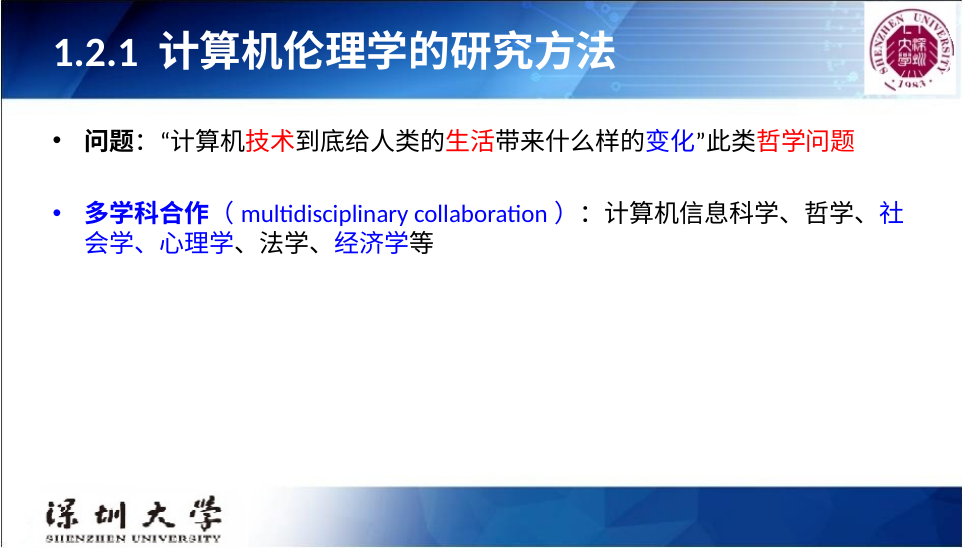

# 1.2.1 计算机伦理学的研究方法
问题：“计算机技术到底给人类的生活带来什么样的变化”此类哲学问题

多学科合作（multidisciplinary collaboration）：计算机信息科学、哲学、社会学、心理学、法学、经济学等
13